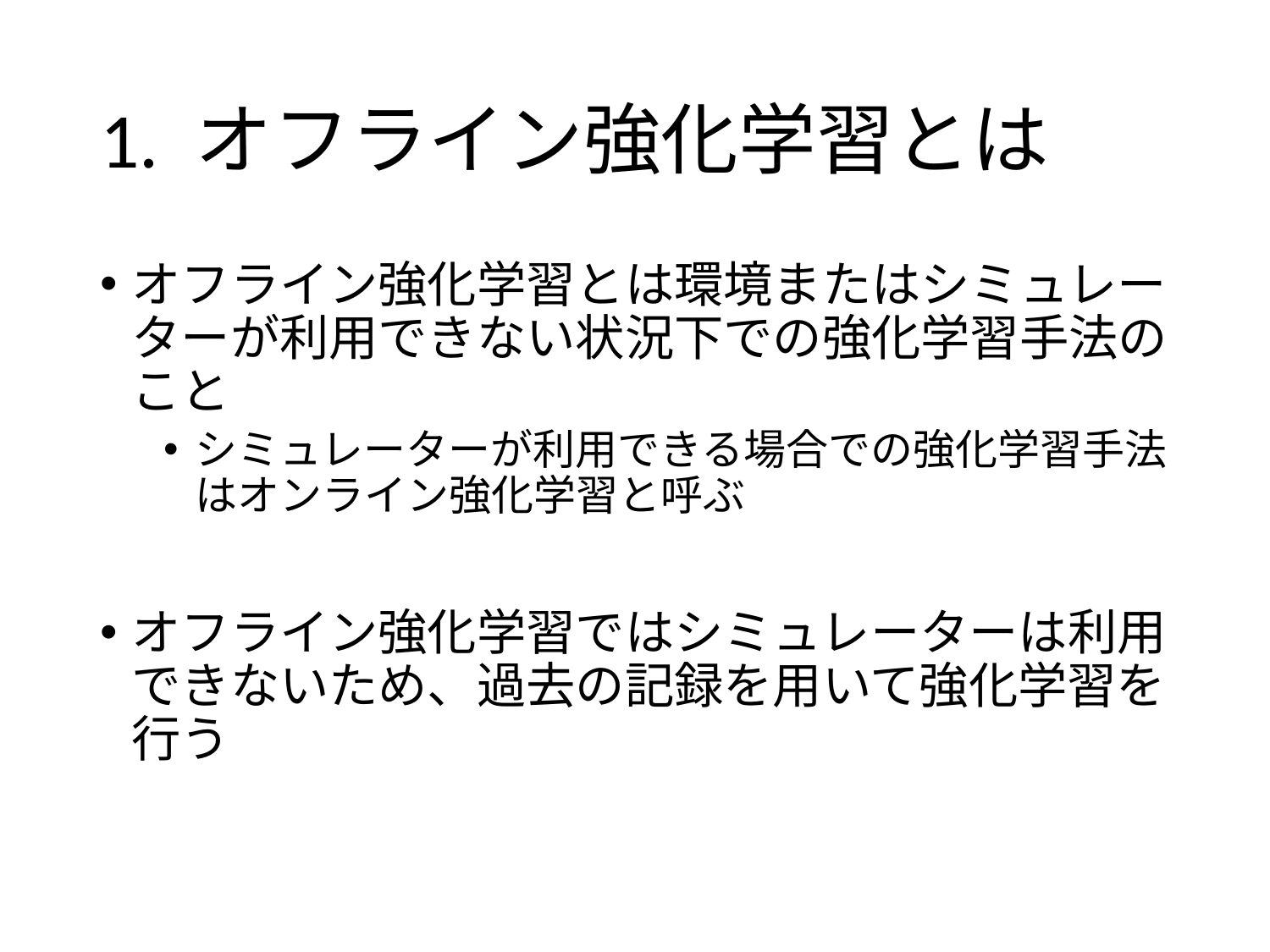

# 1. オフライン強化学習とは
オフライン強化学習とは環境またはシミュレーターが利用できない状況下での強化学習手法のこと
シミュレーターが利用できる場合での強化学習手法はオンライン強化学習と呼ぶ

オフライン強化学習ではシミュレーターは利用できないため、過去の記録を用いて強化学習を行う